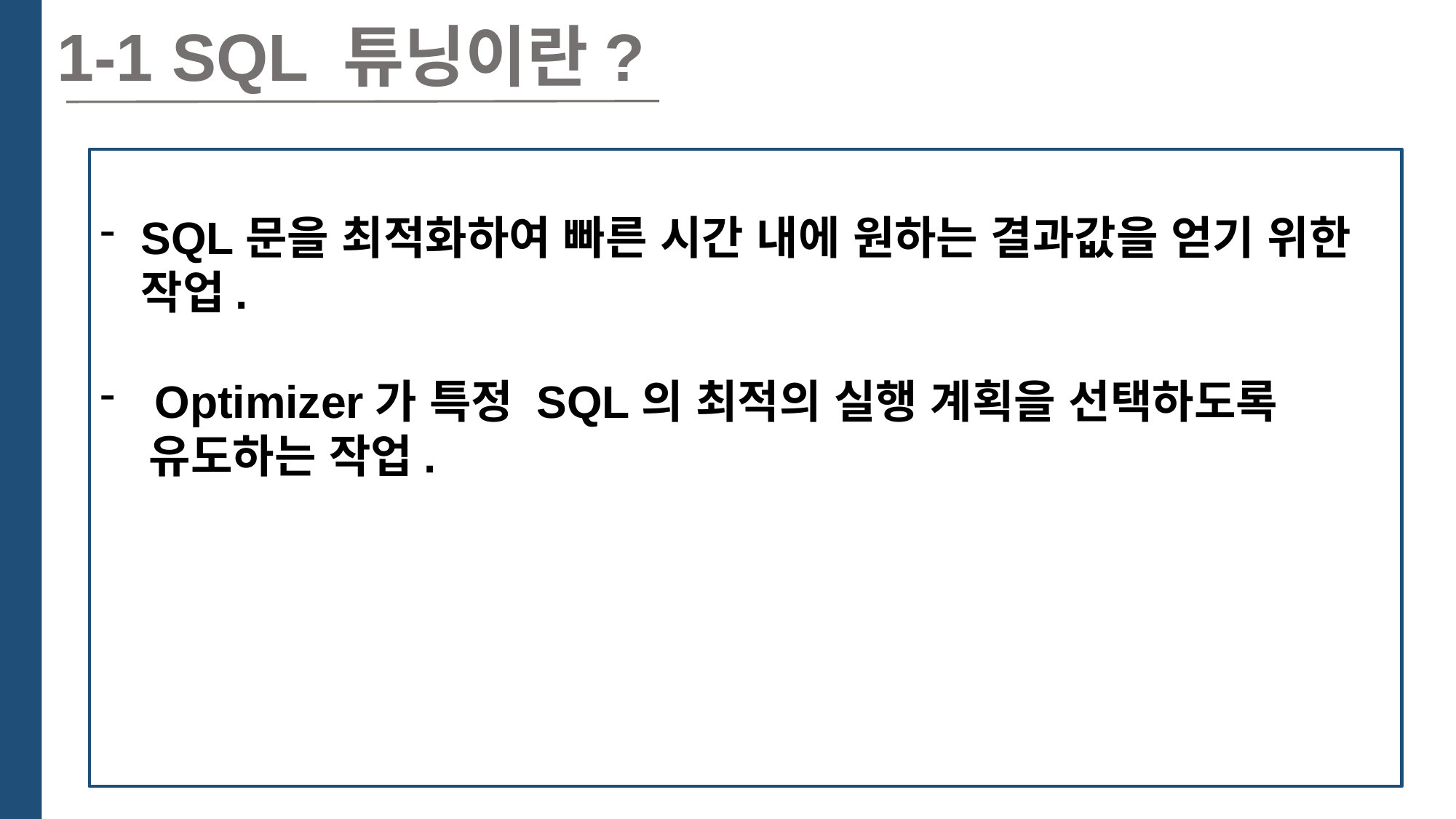

1-1 SQL 튜닝이란?

SQL문을 최적화하여 빠른 시간 내에 원하는 결과값을 얻기 위한 작업.

Optimizer가 특정 SQL의 최적의 실행 계획을 선택하도록
   유도하는 작업.